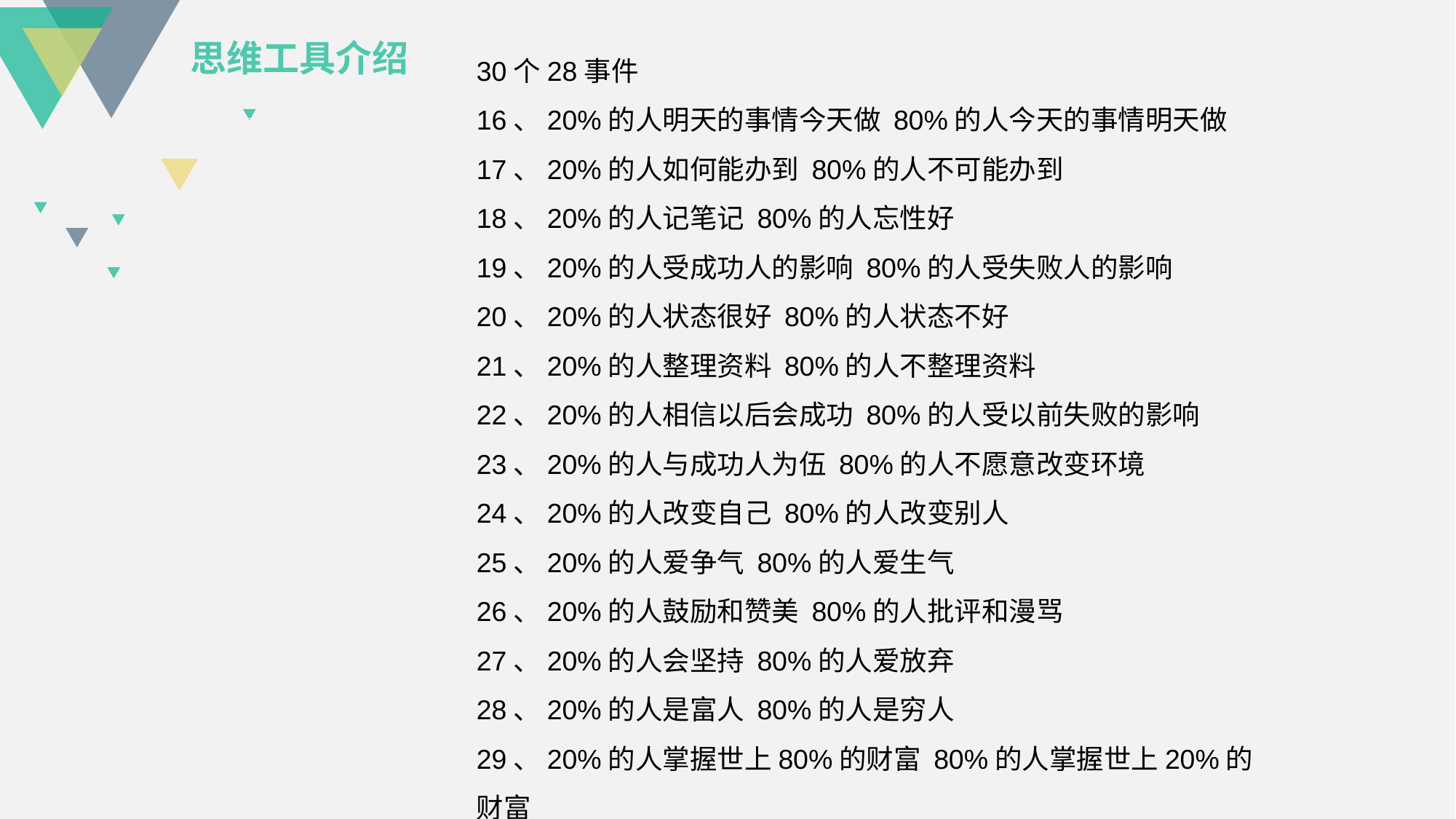

思维工具介绍
30个28事件
16、20%的人明天的事情今天做 80%的人今天的事情明天做
17、20%的人如何能办到 80%的人不可能办到
18、20%的人记笔记 80%的人忘性好
19、20%的人受成功人的影响 80%的人受失败人的影响
20、20%的人状态很好 80%的人状态不好
21、20%的人整理资料 80%的人不整理资料
22、20%的人相信以后会成功 80%的人受以前失败的影响
23、20%的人与成功人为伍 80%的人不愿意改变环境
24、20%的人改变自己 80%的人改变别人
25、20%的人爱争气 80%的人爱生气
26、20%的人鼓励和赞美 80%的人批评和漫骂
27、20%的人会坚持 80%的人爱放弃
28、20%的人是富人 80%的人是穷人
29、20%的人掌握世上80%的财富 80%的人掌握世上20%的财富